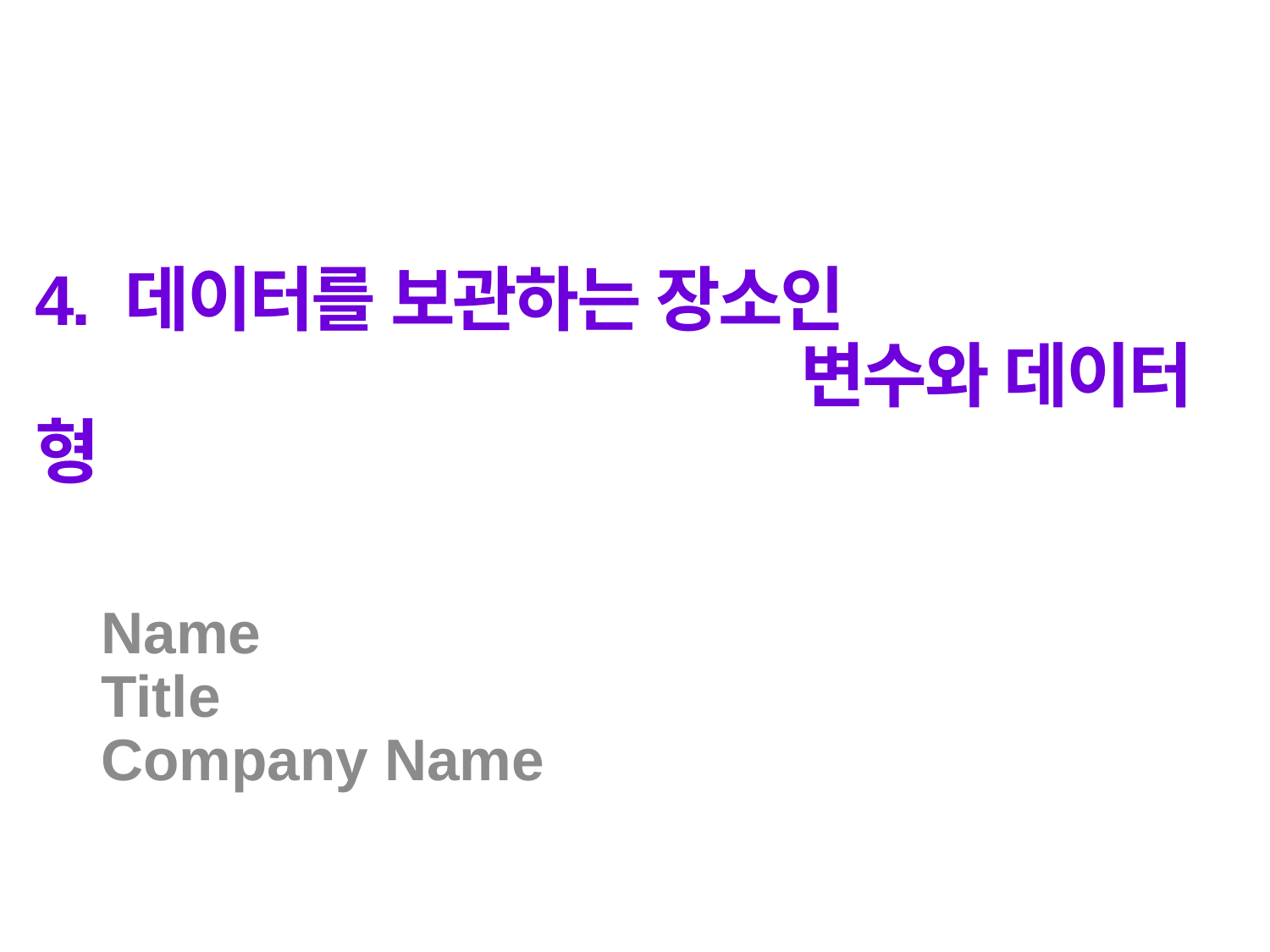

# 4. 데이터를 보관하는 장소인 변수와 데이터 형
Name
Title
Company Name